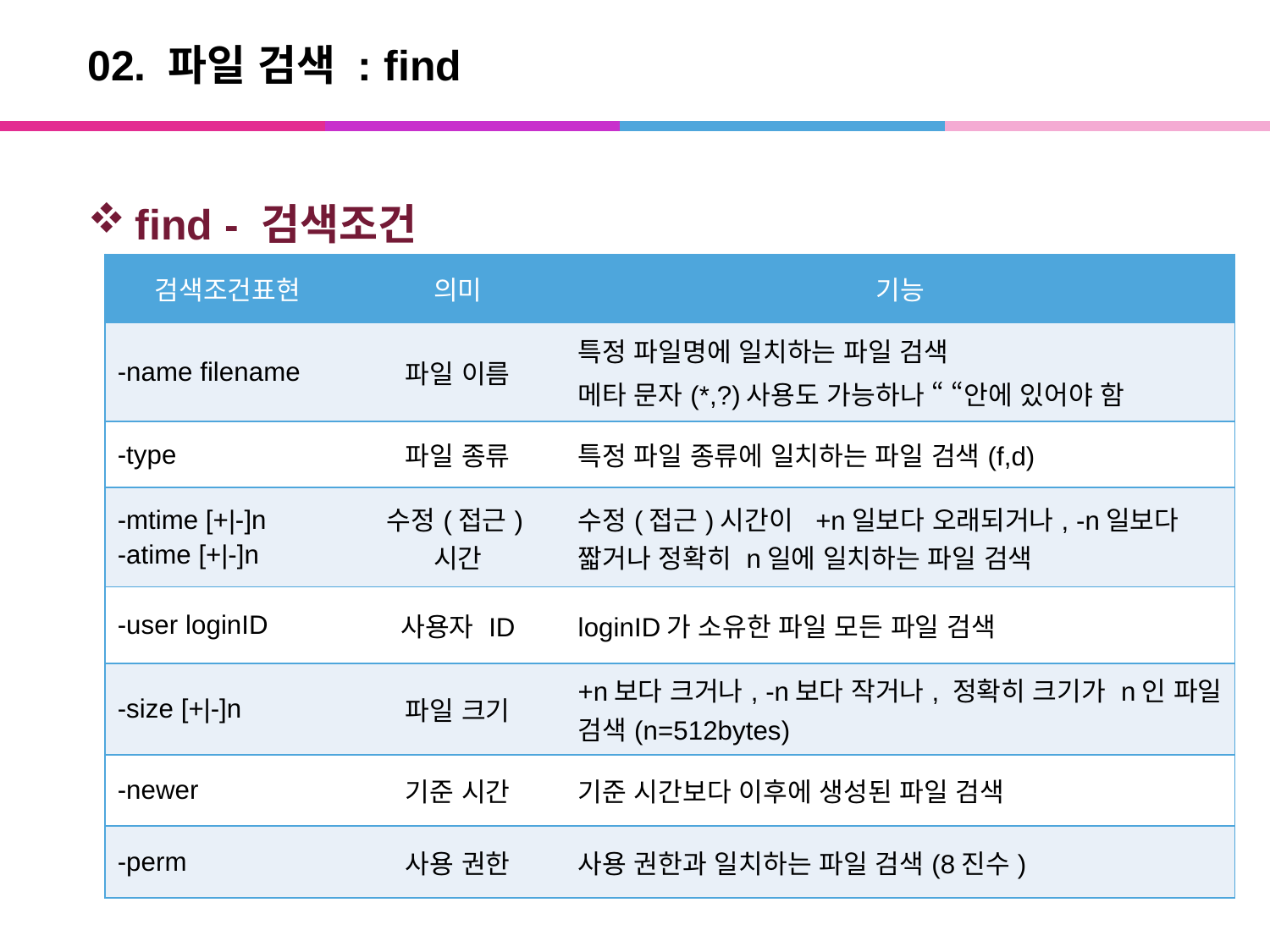

# 02. 파일 검색 : find
find - 검색조건

| 검색조건표현 | 의미 | 기능 |
| --- | --- | --- |
| -name filename | 파일 이름 | 특정 파일명에 일치하는 파일 검색 메타 문자(\*,?)사용도 가능하나 “ “안에 있어야 함 |
| -type | 파일 종류 | 특정 파일 종류에 일치하는 파일 검색(f,d) |
| -mtime [+|-]n -atime [+|-]n | 수정(접근)시간 | 수정(접근)시간이 +n일보다 오래되거나, -n일보다 짧거나 정확히 n일에 일치하는 파일 검색 |
| -user loginID | 사용자 ID | loginID가 소유한 파일 모든 파일 검색 |
| -size [+|-]n | 파일 크기 | +n보다 크거나, -n보다 작거나, 정확히 크기가 n인 파일 검색(n=512bytes) |
| -newer | 기준 시간 | 기준 시간보다 이후에 생성된 파일 검색 |
| -perm | 사용 권한 | 사용 권한과 일치하는 파일 검색(8진수) |